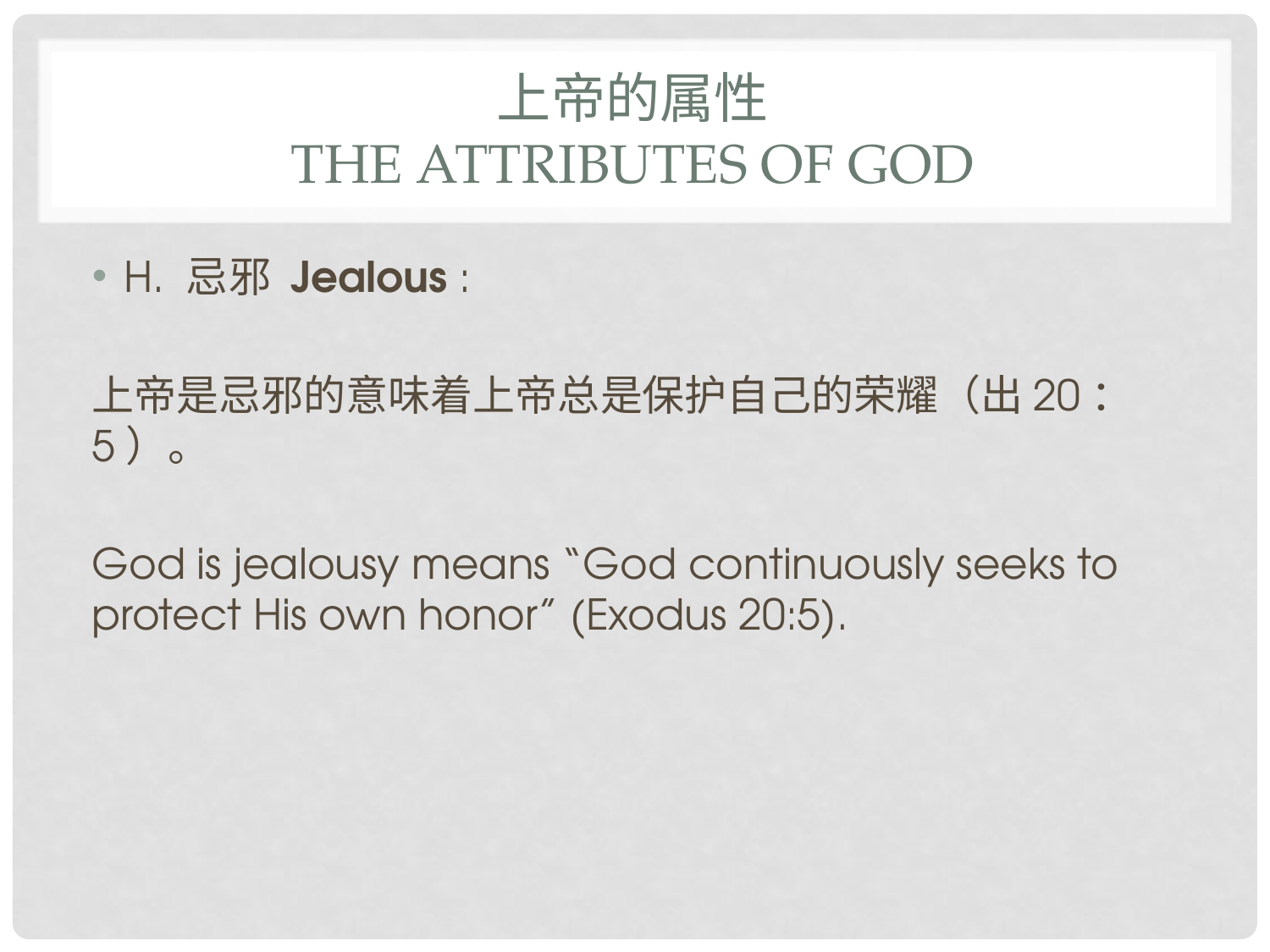

# 上帝的属性 The attributes of God
H. 忌邪 Jealous :

上帝是忌邪的意味着上帝总是保护自己的荣耀（出20：5）。

God is jealousy means “God continuously seeks to protect His own honor” (Exodus 20:5).